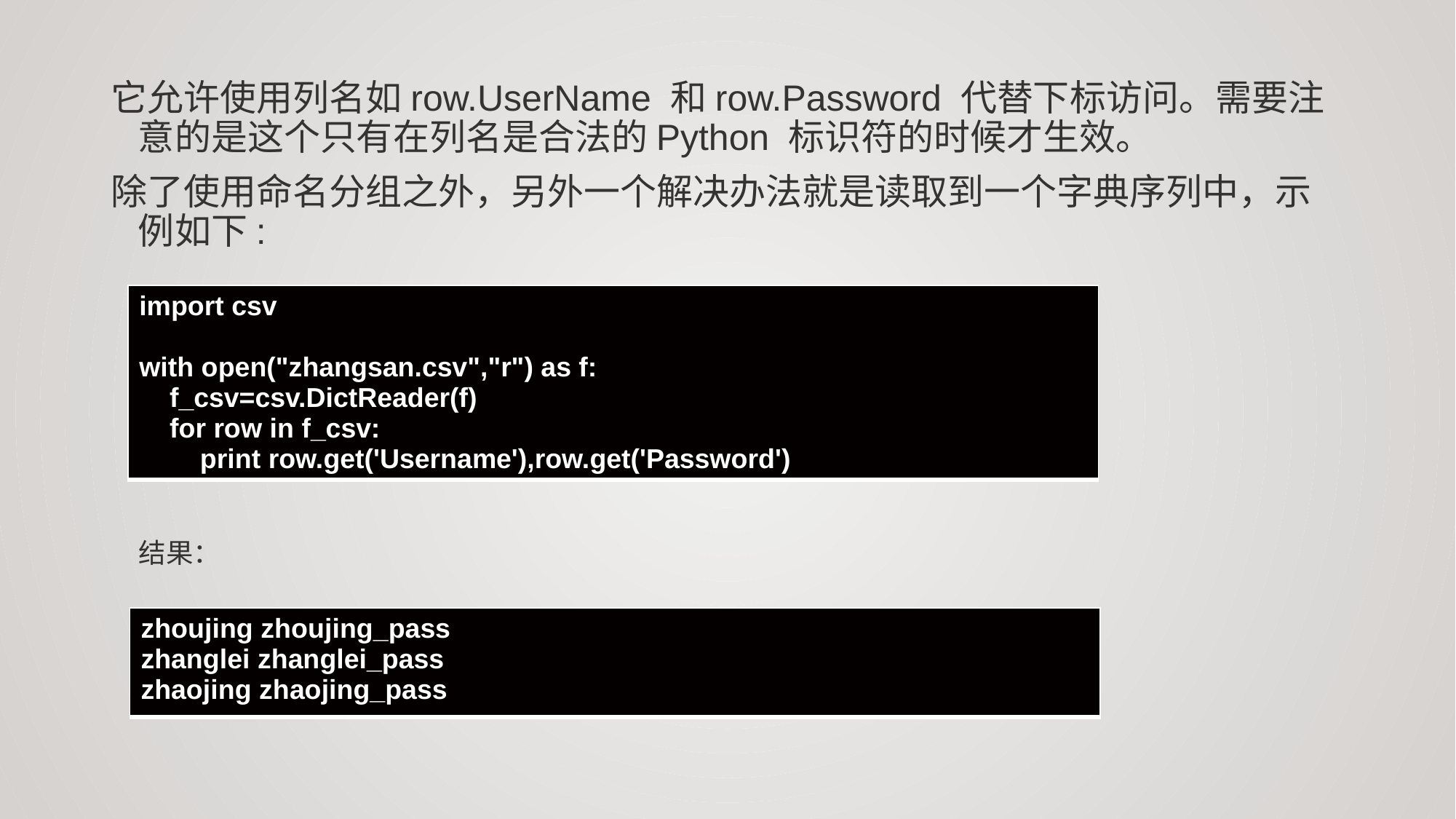

它允许使用列名如row.UserName 和row.Password 代替下标访问。需要注意的是这个只有在列名是合法的Python 标识符的时候才生效。
除了使用命名分组之外，另外一个解决办法就是读取到一个字典序列中，示例如下:

| import csv with open("zhangsan.csv","r") as f: f\_csv=csv.DictReader(f) for row in f\_csv: print row.get('Username'),row.get('Password') |
| --- |
结果：
| zhoujing zhoujing\_pass zhanglei zhanglei\_pass zhaojing zhaojing\_pass |
| --- |